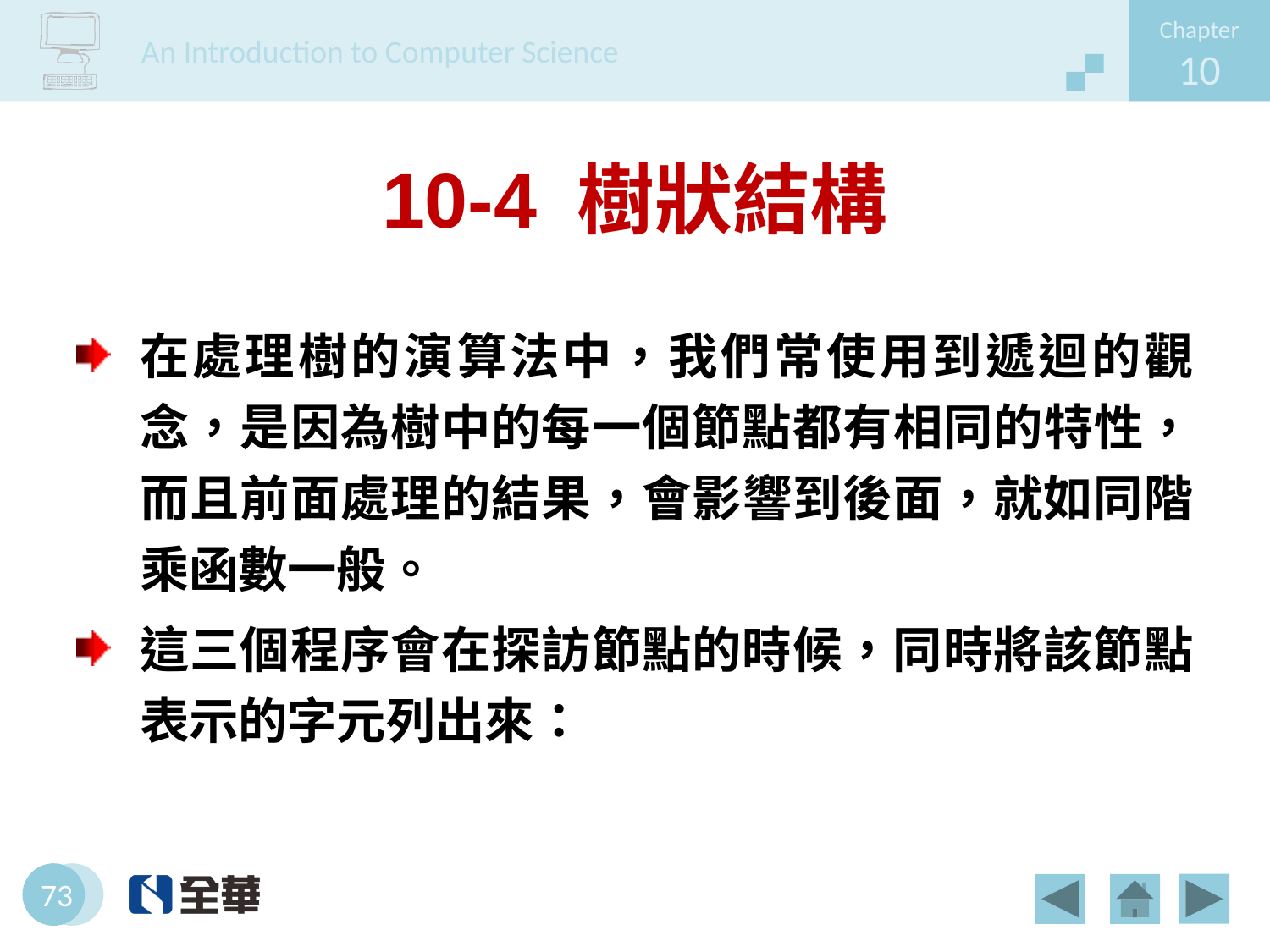

# 10-4 樹狀結構
在處理樹的演算法中，我們常使用到遞迴的觀念，是因為樹中的每一個節點都有相同的特性，而且前面處理的結果，會影響到後面，就如同階乘函數一般。
這三個程序會在探訪節點的時候，同時將該節點表示的字元列出來：